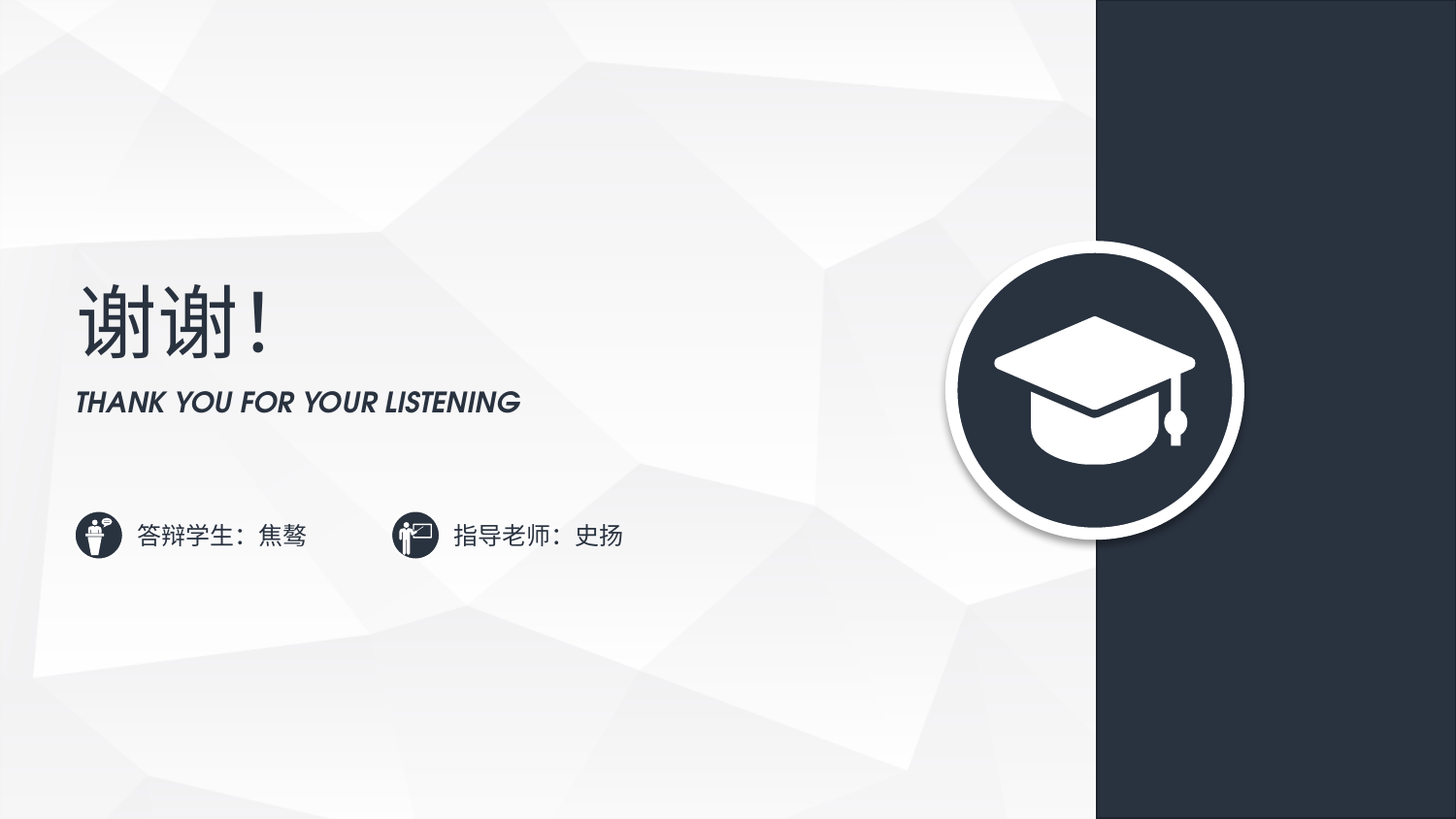

谢谢！

THANK YOU FOR YOUR LISTENING

答辩学生：焦骜
指导老师：史扬